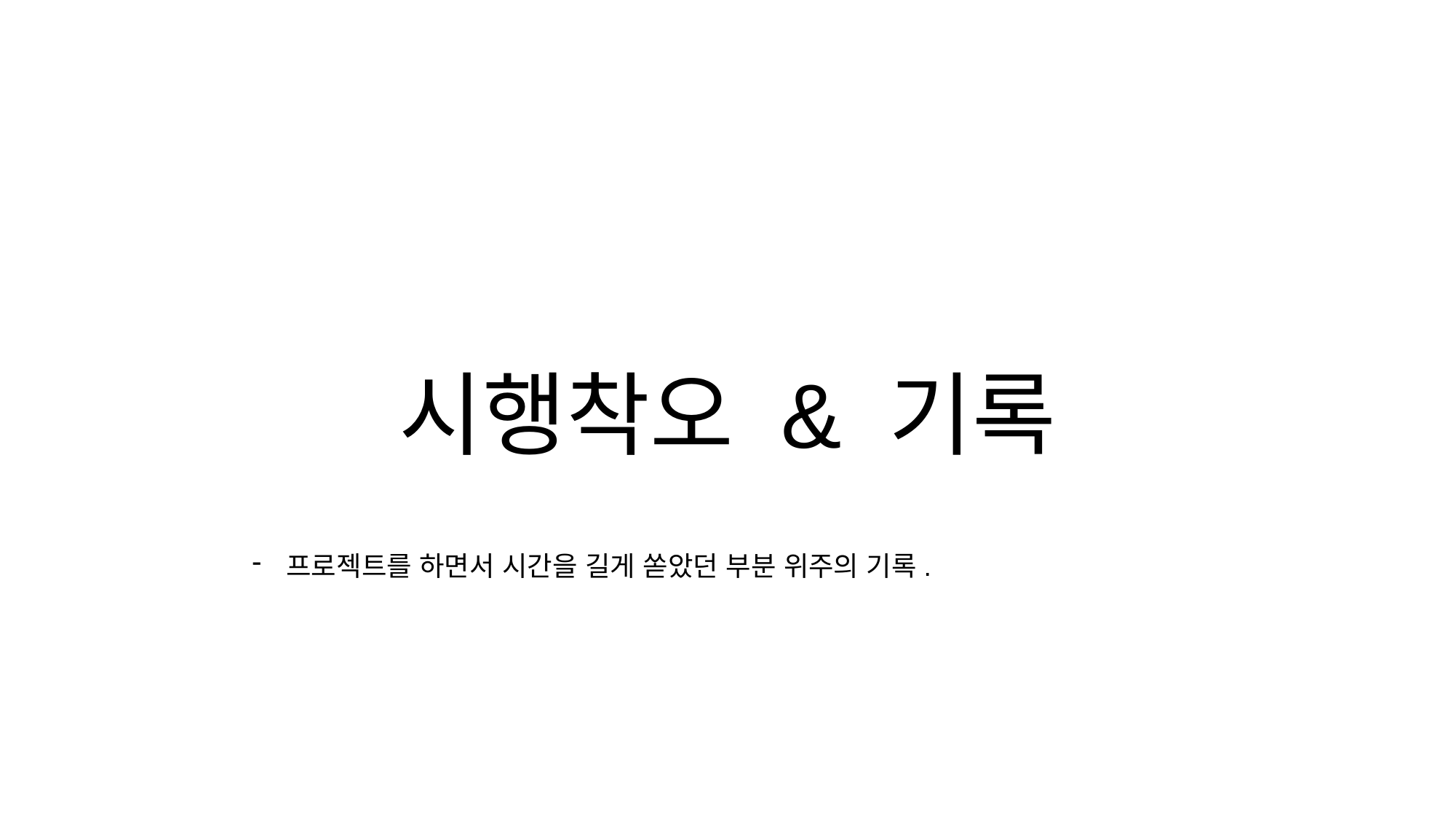

# 시행착오 & 기록
프로젝트를 하면서 시간을 길게 쏟았던 부분 위주의 기록.